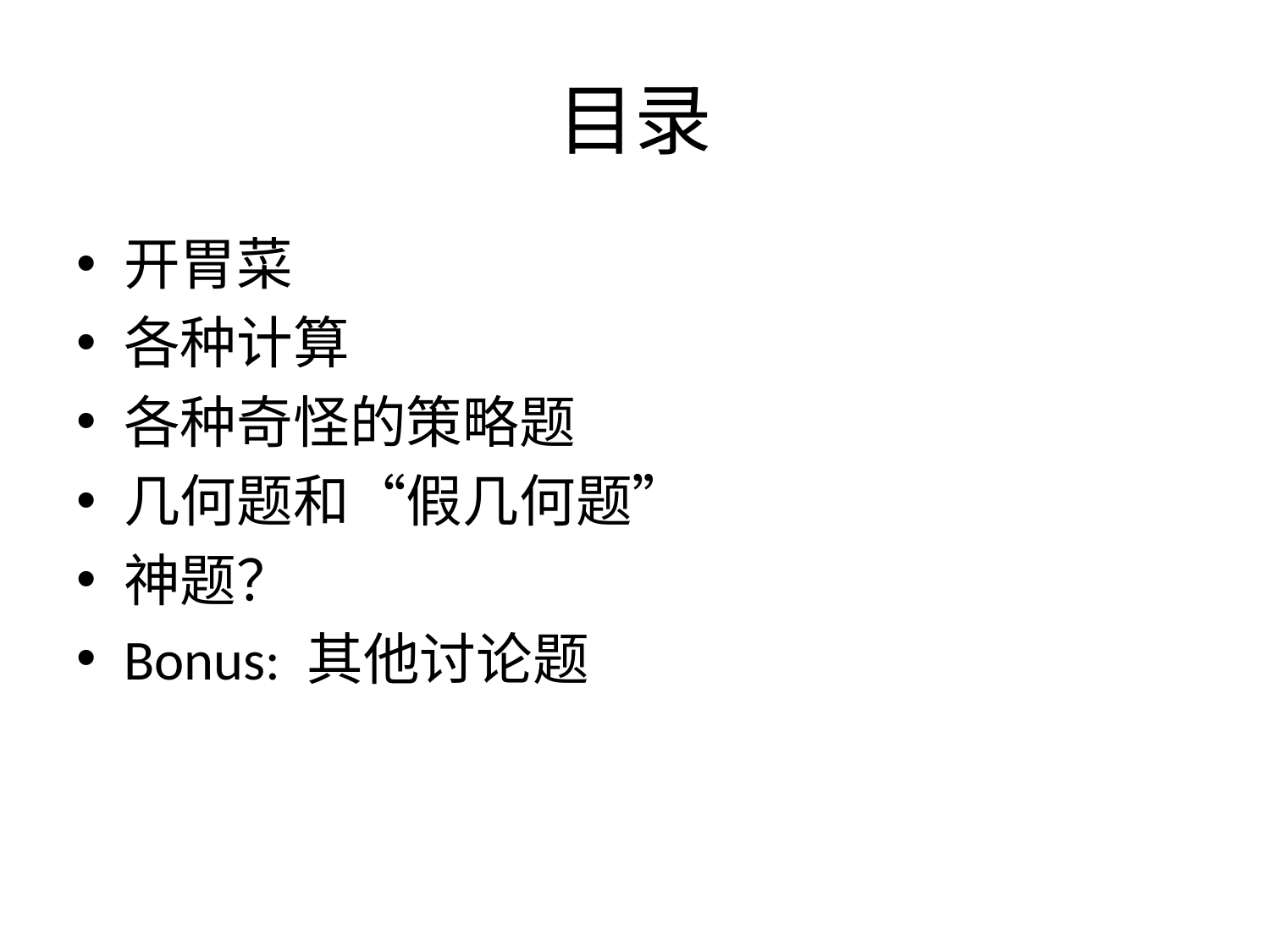

# 目录
开胃菜
各种计算
各种奇怪的策略题
几何题和“假几何题”
神题？
Bonus: 其他讨论题